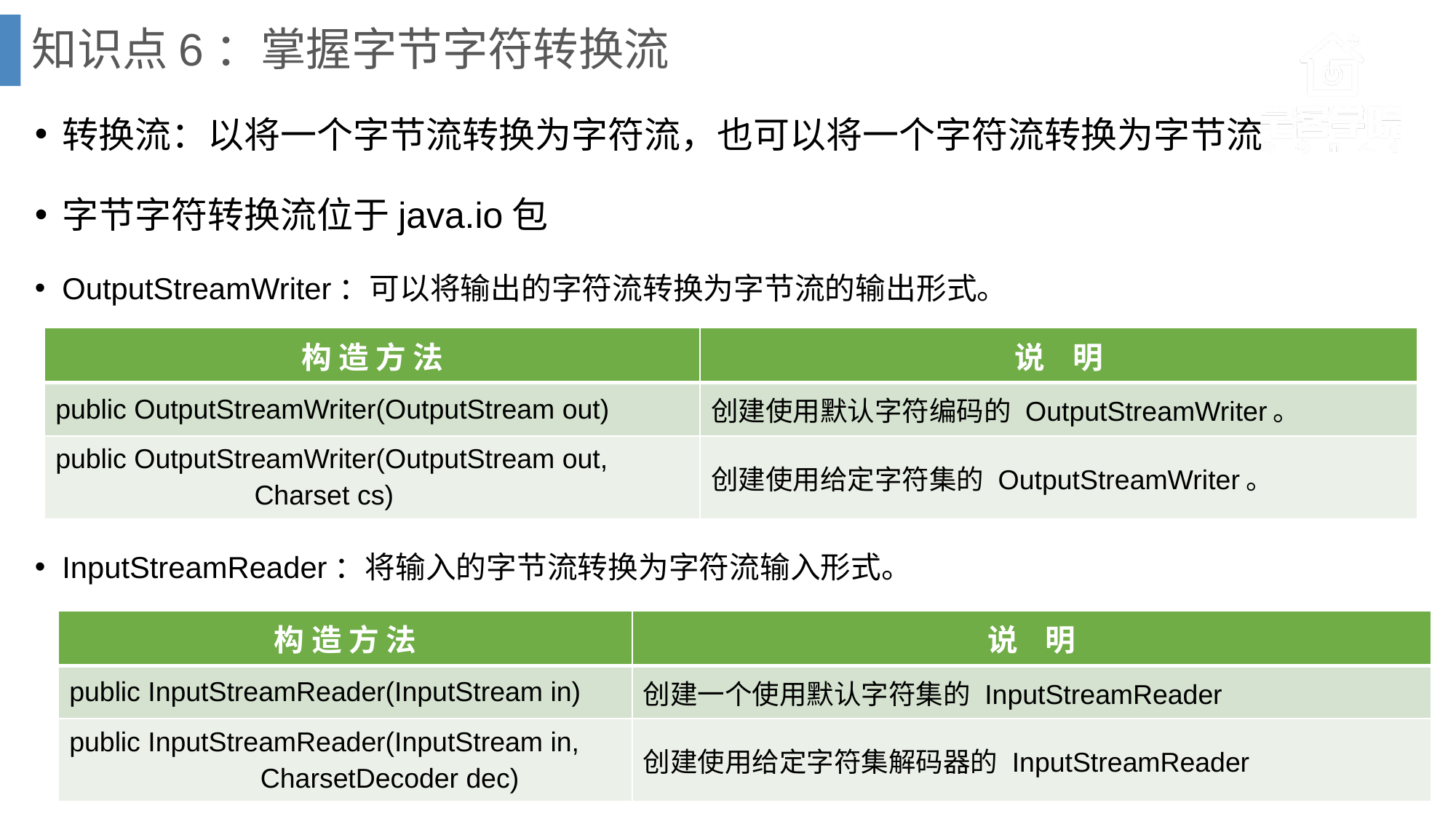

# 知识点6：掌握字节字符转换流
转换流：以将一个字节流转换为字符流，也可以将一个字符流转换为字节流
字节字符转换流位于java.io包
OutputStreamWriter：可以将输出的字符流转换为字节流的输出形式。

InputStreamReader：将输入的字节流转换为字符流输入形式。

| 构 造 方 法 | 说 明 |
| --- | --- |
| public OutputStreamWriter(OutputStream out) | 创建使用默认字符编码的 OutputStreamWriter。 |
| public OutputStreamWriter(OutputStream out, Charset cs) | 创建使用给定字符集的 OutputStreamWriter。 |
| 构 造 方 法 | 说 明 |
| --- | --- |
| public InputStreamReader(InputStream in) | 创建一个使用默认字符集的 InputStreamReader |
| public InputStreamReader(InputStream in, CharsetDecoder dec) | 创建使用给定字符集解码器的 InputStreamReader |